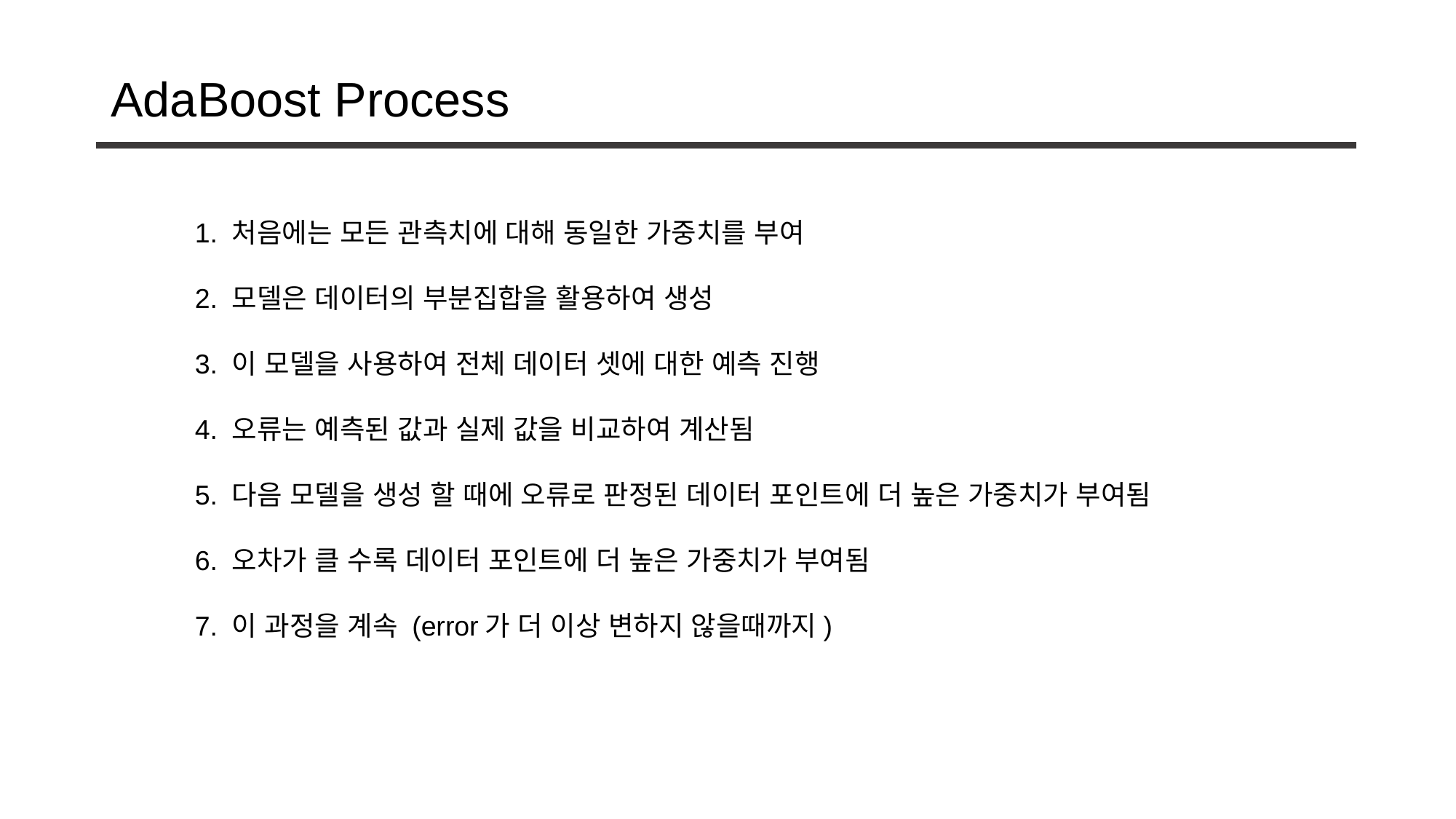

# AdaBoost Process
1. 처음에는 모든 관측치에 대해 동일한 가중치를 부여
2. 모델은 데이터의 부분집합을 활용하여 생성
3. 이 모델을 사용하여 전체 데이터 셋에 대한 예측 진행
4. 오류는 예측된 값과 실제 값을 비교하여 계산됨
5. 다음 모델을 생성 할 때에 오류로 판정된 데이터 포인트에 더 높은 가중치가 부여됨
6. 오차가 클 수록 데이터 포인트에 더 높은 가중치가 부여됨
7. 이 과정을 계속 (error가 더 이상 변하지 않을때까지)